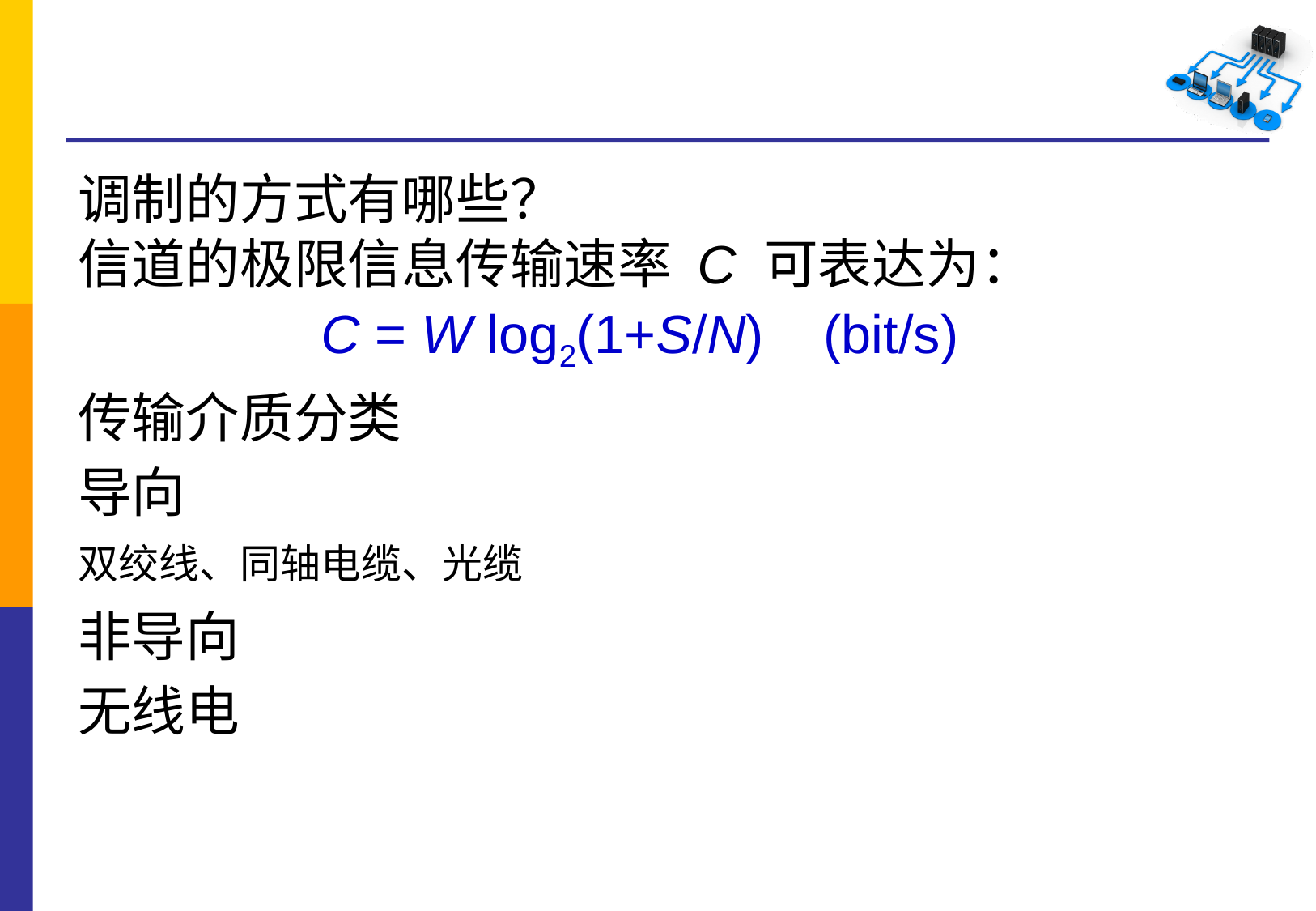

调制的方式有哪些？
信道的极限信息传输速率 C 可表达为：
		C = W log2(1+S/N)    (bit/s)
传输介质分类
导向
双绞线、同轴电缆、光缆
非导向
无线电
#
3